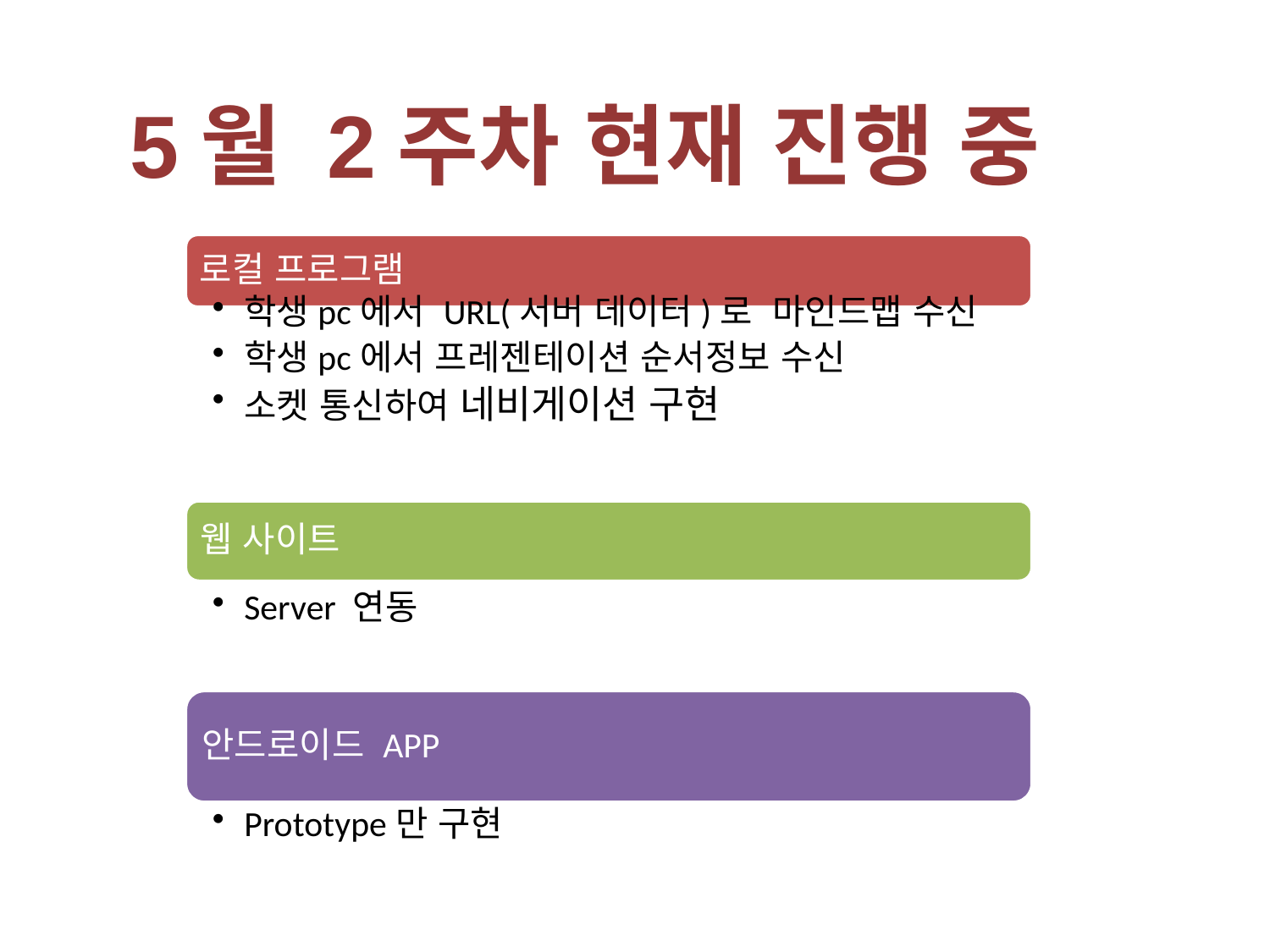

5월 2주차 현재 진행 중
로컬 프로그램
학생pc에서 URL(서버 데이터)로  마인드맵 수신
학생pc에서 프레젠테이션 순서정보 수신
소켓 통신하여 네비게이션 구현
웹 사이트
Server 연동
안드로이드 APP
Prototype만 구현